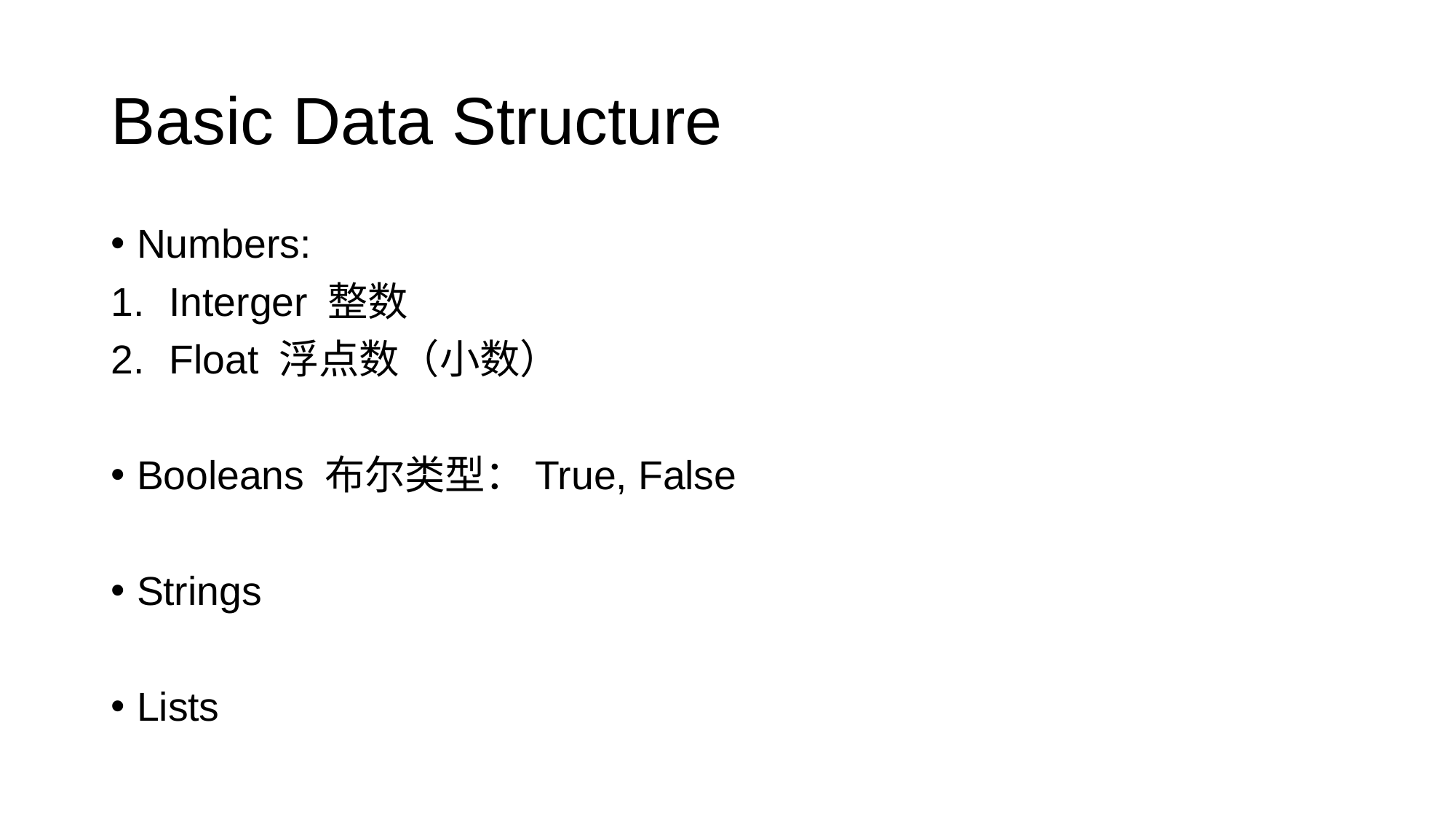

# Basic Data Structure
Numbers:
Interger 整数
Float 浮点数（小数）

Booleans 布尔类型：True, False

Strings

Lists